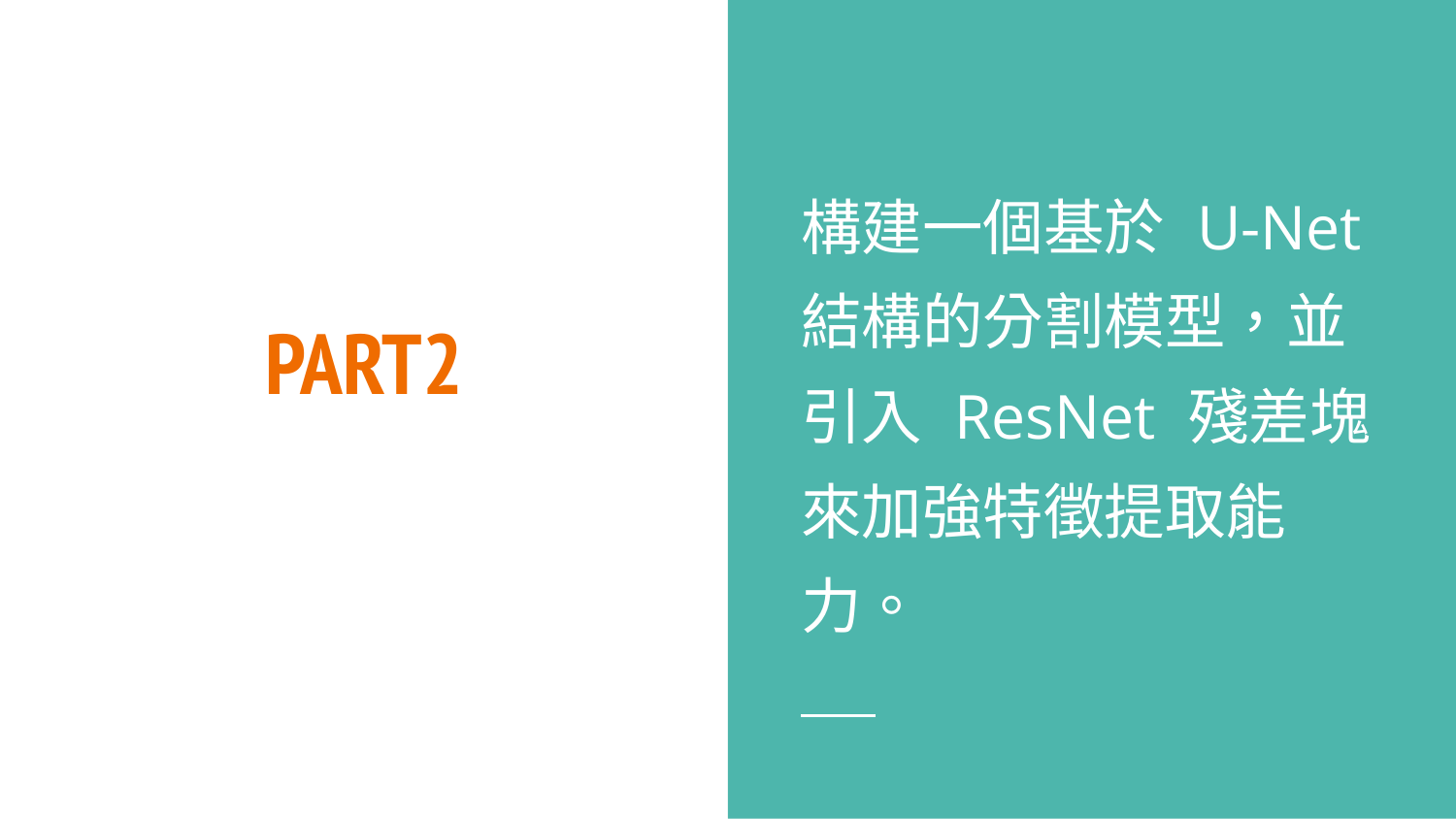

構建一個基於 U-Net 結構的分割模型，並引入 ResNet 殘差塊來加強特徵提取能力。
# PART2